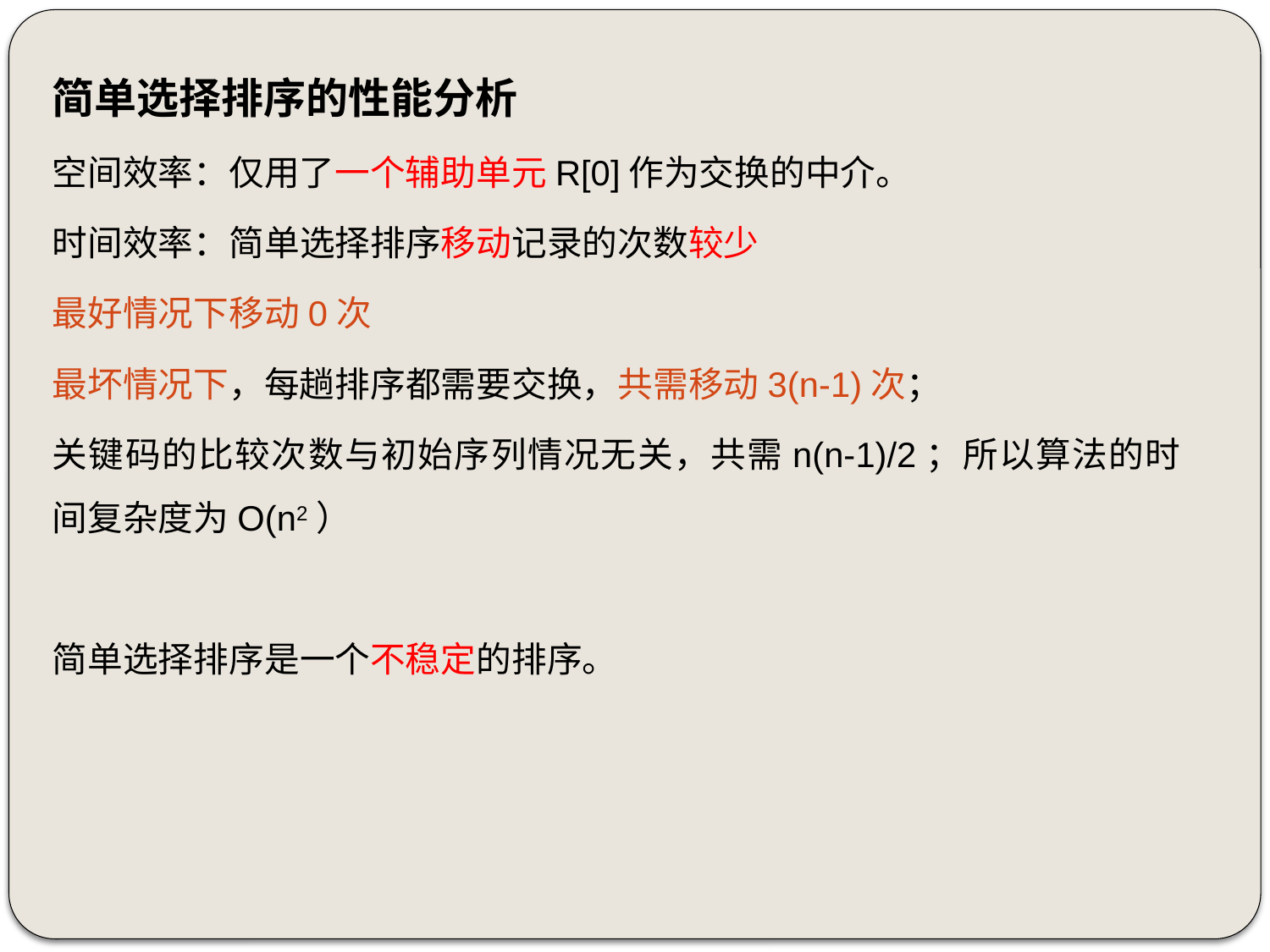

简单选择排序的性能分析
空间效率：仅用了一个辅助单元R[0]作为交换的中介。
时间效率：简单选择排序移动记录的次数较少
最好情况下移动0次
最坏情况下，每趟排序都需要交换，共需移动3(n-1)次；
关键码的比较次数与初始序列情况无关，共需n(n-1)/2；所以算法的时间复杂度为O(n2）

简单选择排序是一个不稳定的排序。